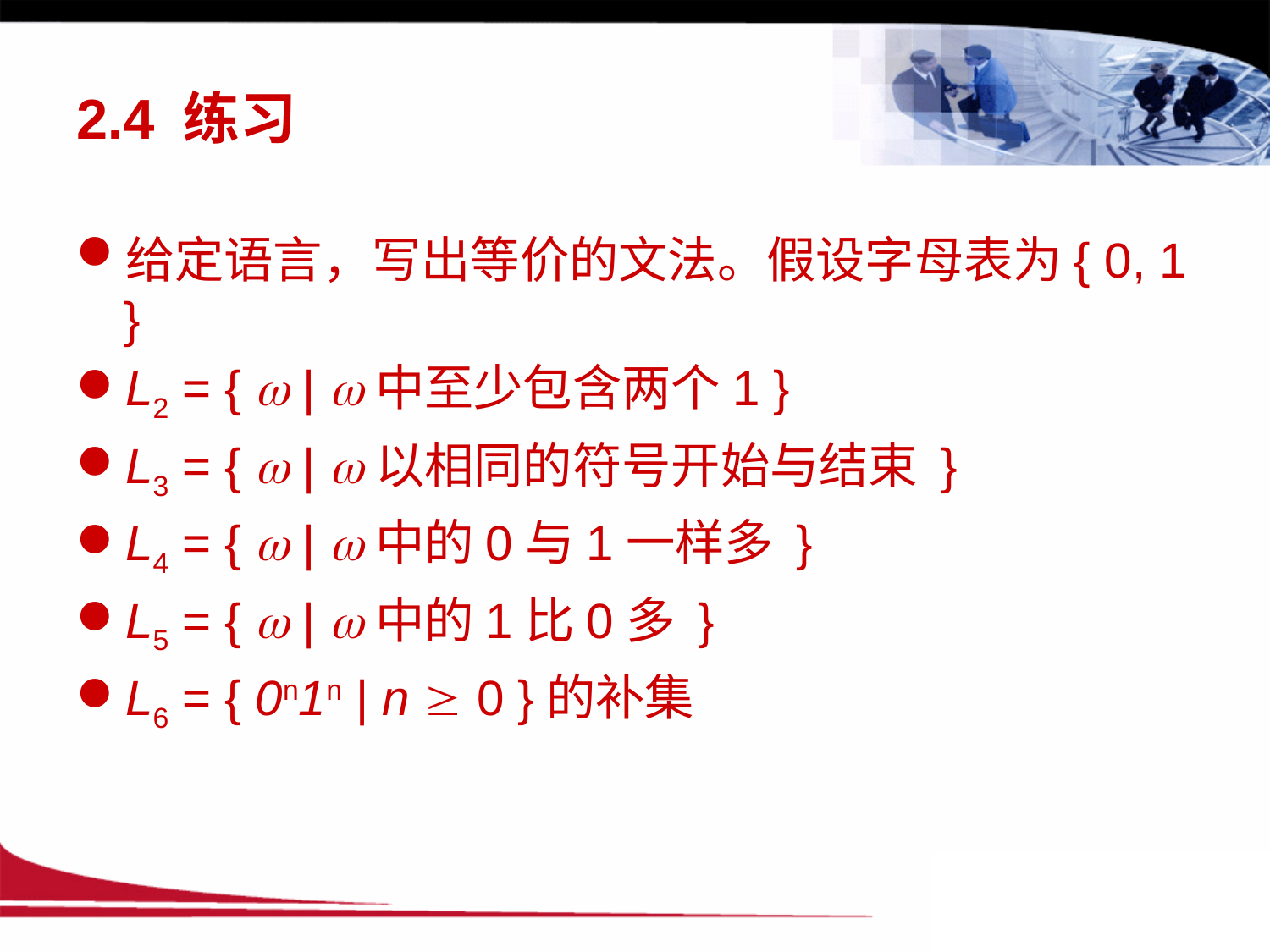

# 2.4 练习
给定语言，写出等价的文法。假设字母表为{ 0, 1 }
L2 = { ω | ω中至少包含两个1 }
L3 = { ω | ω以相同的符号开始与结束 }
L4 = { ω | ω中的0与1一样多 }
L5 = { ω | ω中的1比0多 }
L6 = { 0n1n | n ≥ 0 }的补集